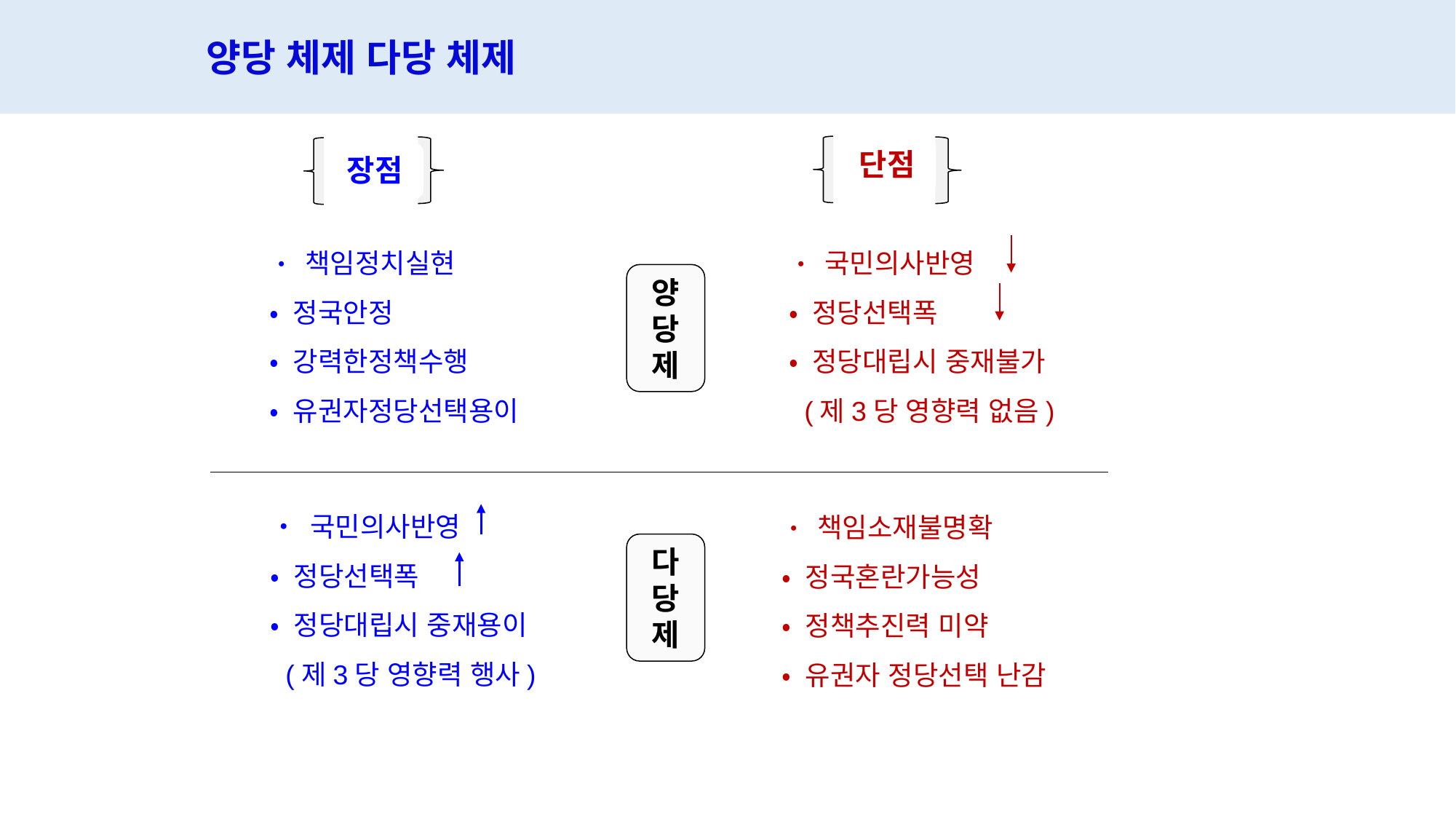

양당 체제 다당 체제

단점
장점
• 책임정치실현
• 정국안정
• 강력한정책수행
• 유권자정당선택용이
• 국민의사반영
• 정당선택폭
• 정당대립시 중재불가
  (제3당 영향력 없음)
양
당
제
• 국민의사반영
• 정당선택폭
• 정당대립시 중재용이
  (제3당 영향력 행사)
• 책임소재불명확
• 정국혼란가능성
• 정책추진력 미약
• 유권자 정당선택 난감
다
당
제